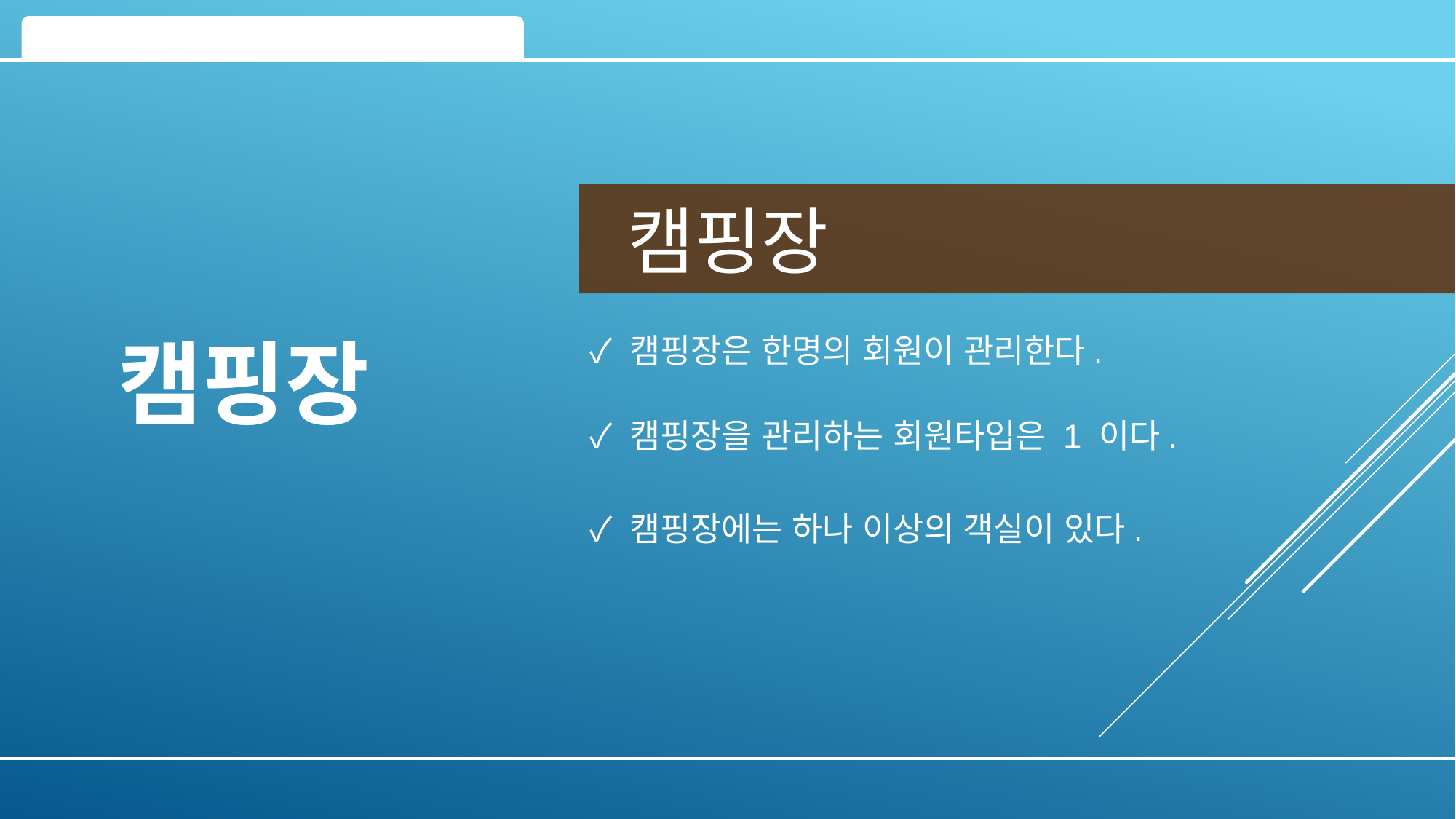

요구사항분석
 캠핑장
캠핑장
✓ 캠핑장은 한명의 회원이 관리한다.
✓ 캠핑장을 관리하는 회원타입은 1 이다.
✓ 캠핑장에는 하나 이상의 객실이 있다.